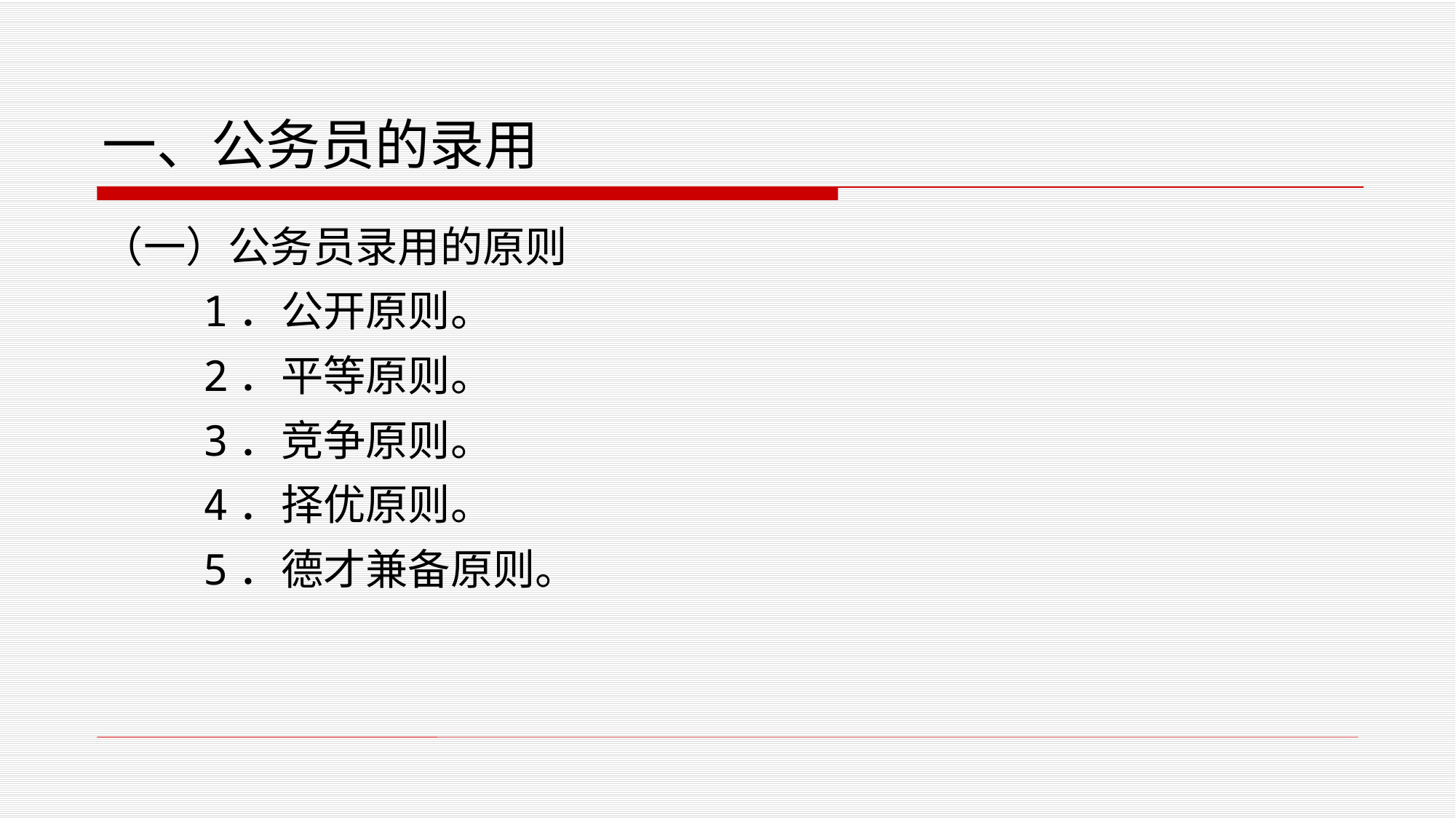

# 一、公务员的录用
（一）公务员录用的原则
    1．公开原则。
    2．平等原则。
    3．竞争原则。
    4．择优原则。
    5．德才兼备原则。